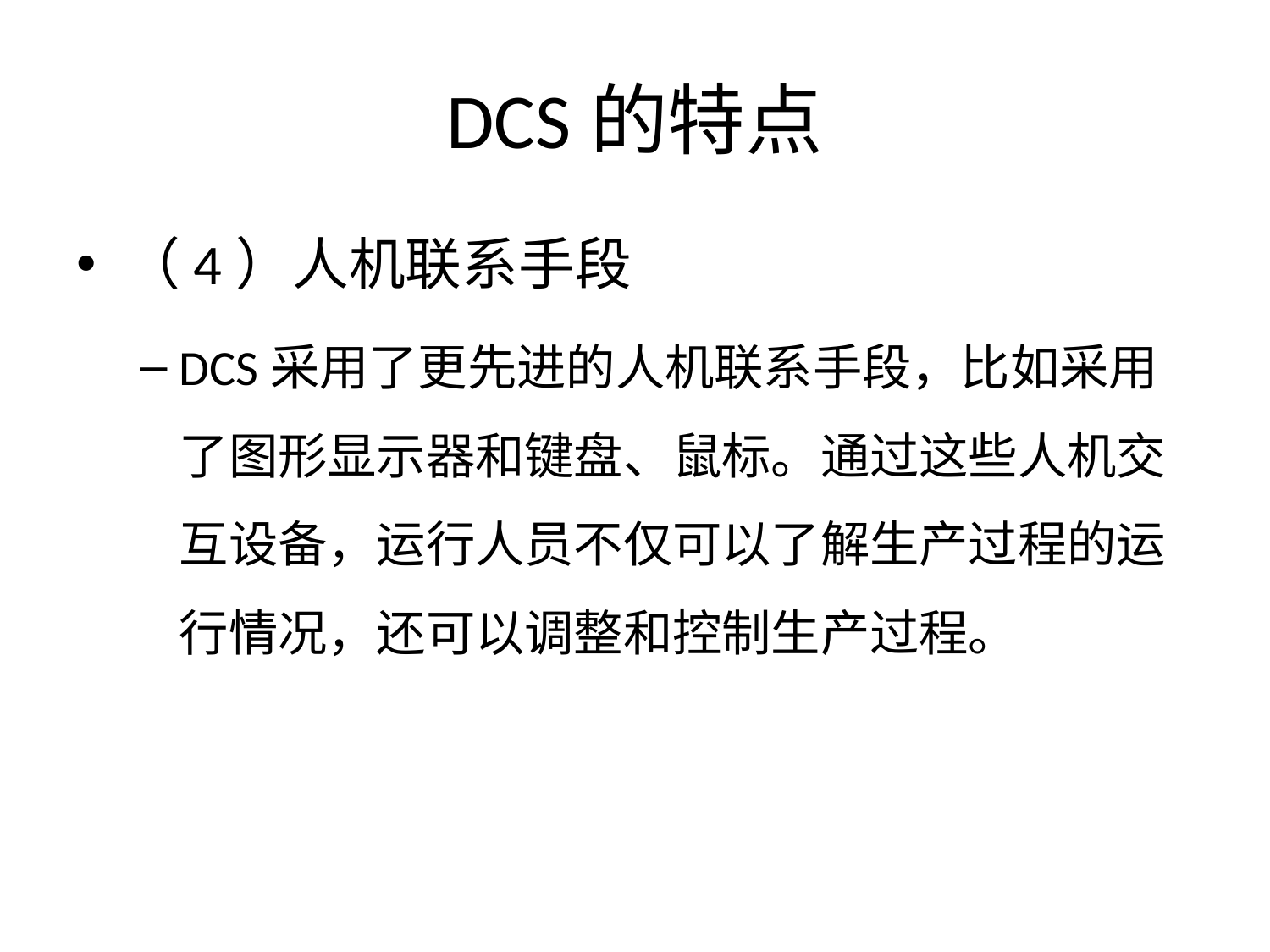

# DCS的特点
（4）人机联系手段
DCS采用了更先进的人机联系手段，比如采用了图形显示器和键盘、鼠标。通过这些人机交互设备，运行人员不仅可以了解生产过程的运行情况，还可以调整和控制生产过程。